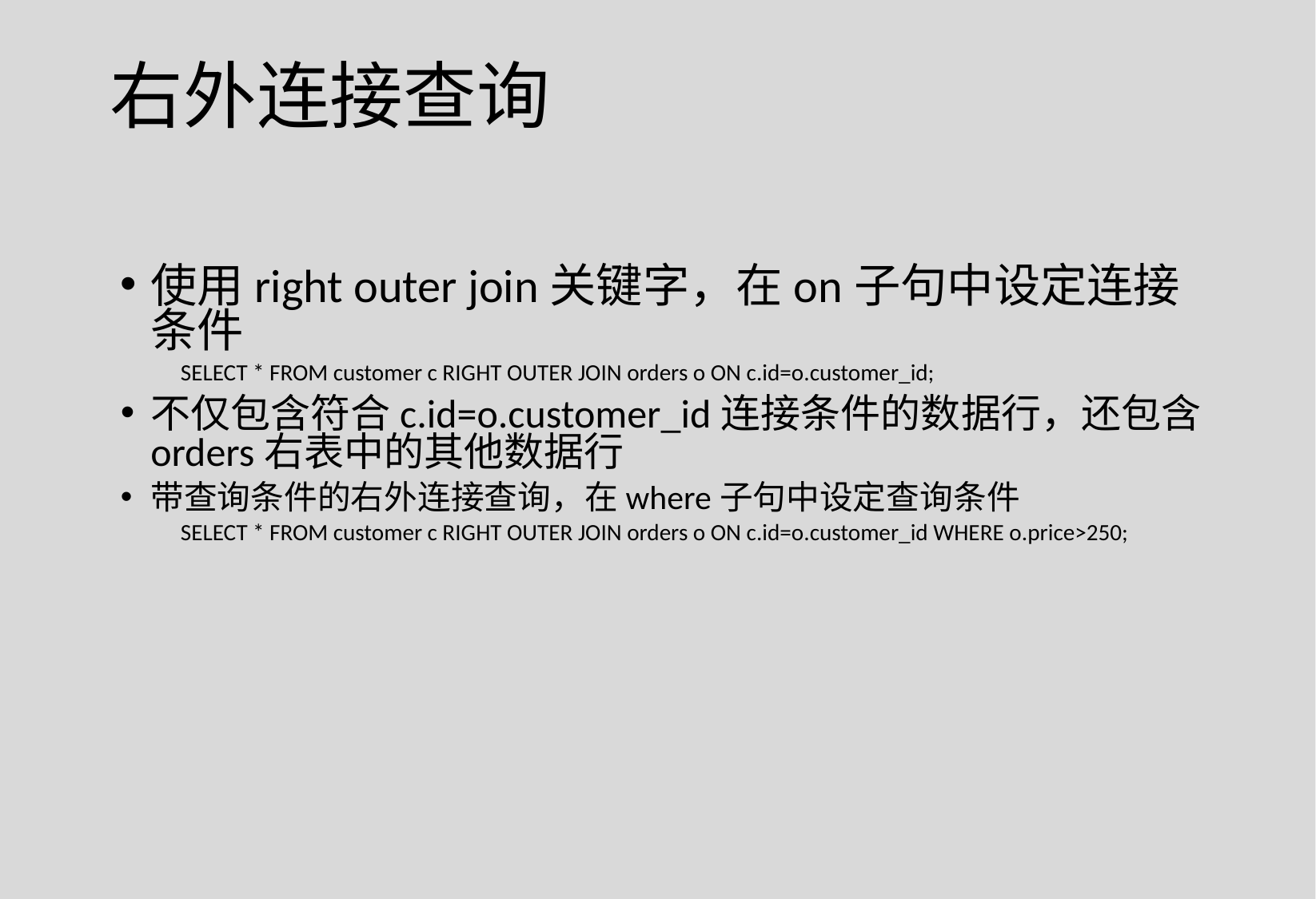

右外连接查询
使用right outer join关键字，在on子句中设定连接条件
SELECT * FROM customer c RIGHT OUTER JOIN orders o ON c.id=o.customer_id;
不仅包含符合c.id=o.customer_id连接条件的数据行，还包含orders右表中的其他数据行
带查询条件的右外连接查询，在where子句中设定查询条件
SELECT * FROM customer c RIGHT OUTER JOIN orders o ON c.id=o.customer_id WHERE o.price>250;